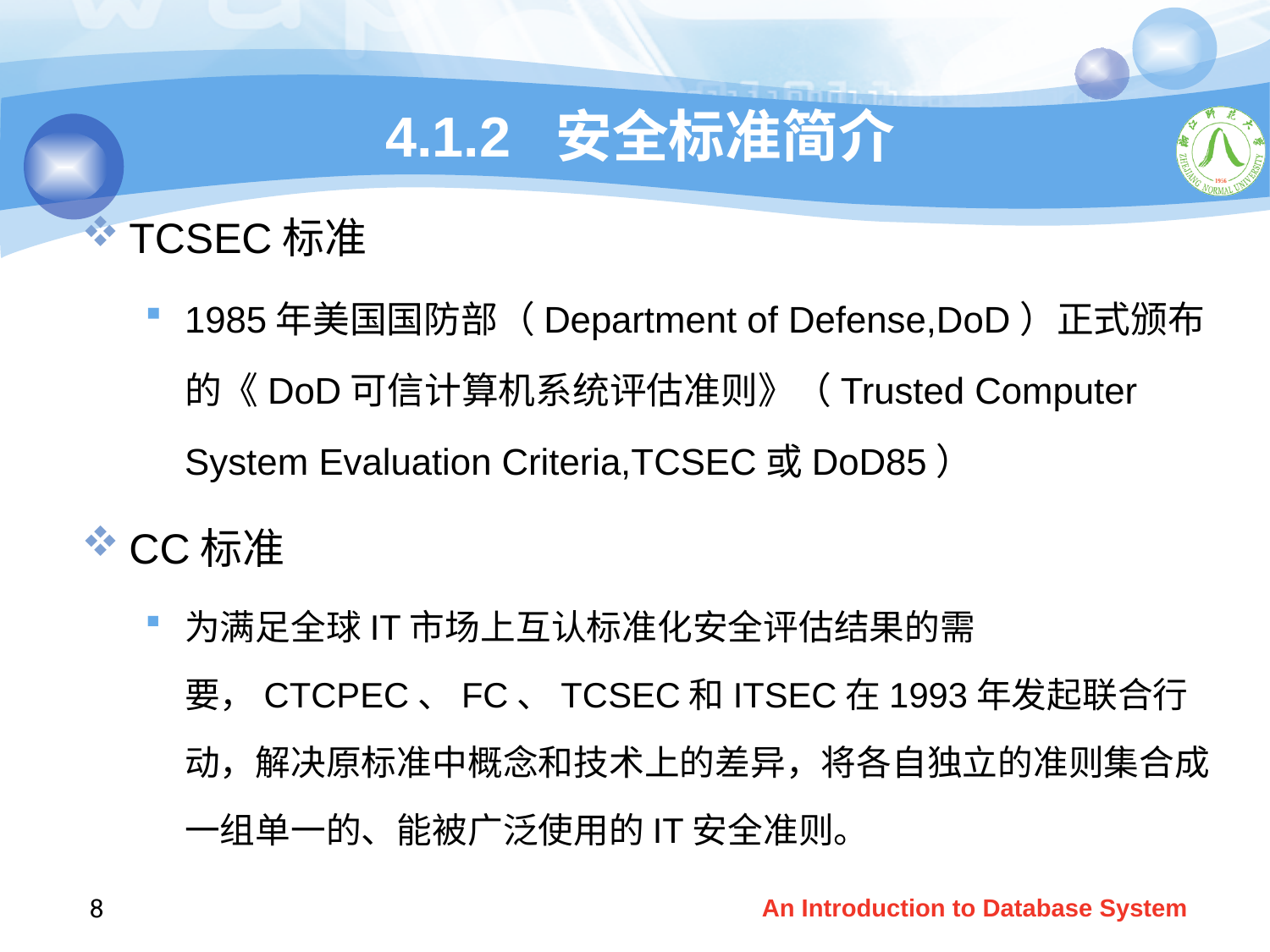

# 4.1.2  安全标准简介
TCSEC标准
1985年美国国防部（Department of Defense,DoD）正式颁布的《DoD可信计算机系统评估准则》（Trusted Computer System Evaluation Criteria,TCSEC或DoD85）
CC标准
为满足全球IT市场上互认标准化安全评估结果的需要，CTCPEC、FC、TCSEC和ITSEC在1993年发起联合行动，解决原标准中概念和技术上的差异，将各自独立的准则集合成一组单一的、能被广泛使用的IT安全准则。
8
An Introduction to Database System